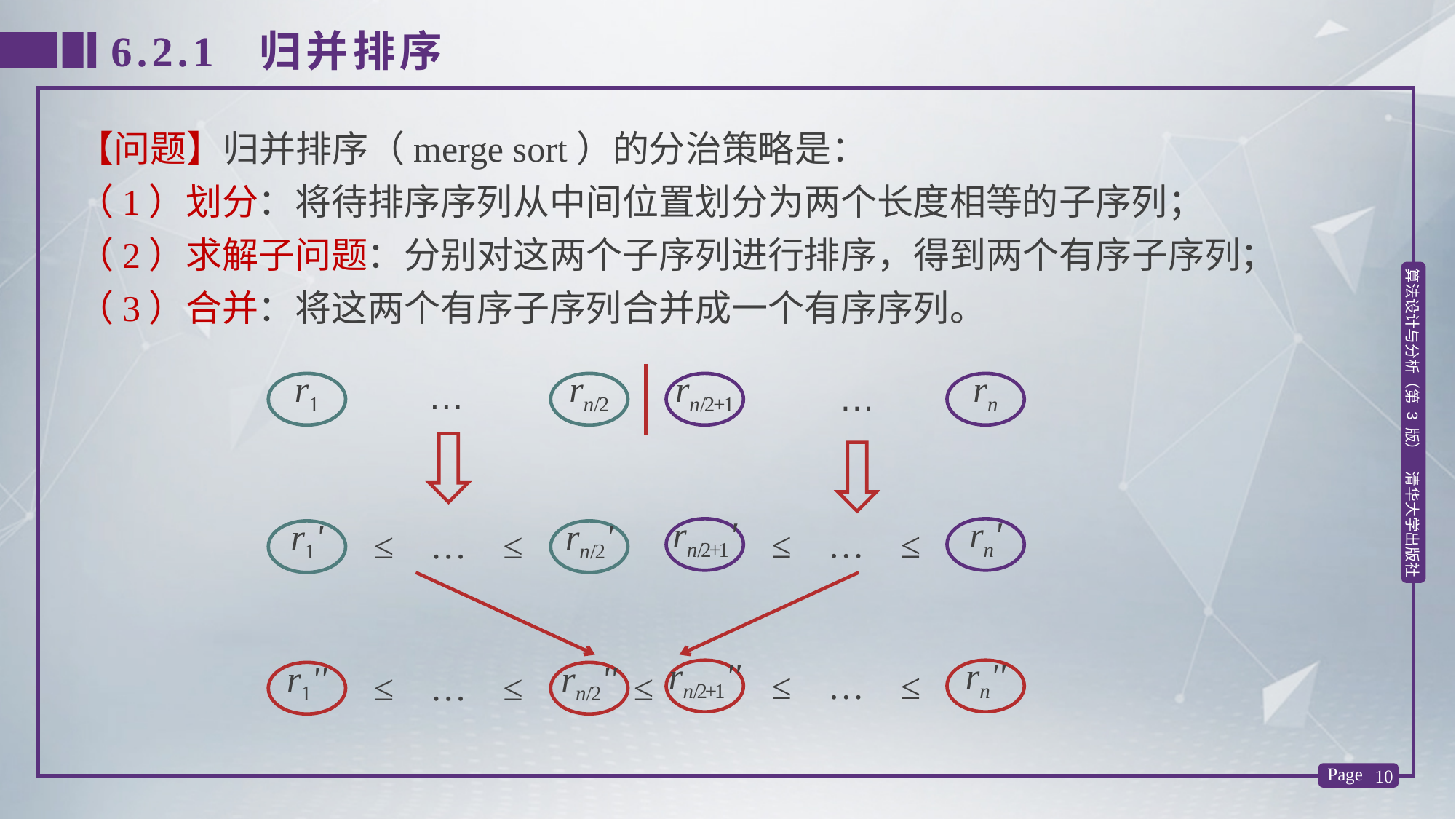

6.2.1  归并排序
【问题】归并排序（merge sort）的分治策略是：
（1）划分：将待排序序列从中间位置划分为两个长度相等的子序列；
（2）求解子问题：分别对这两个子序列进行排序，得到两个有序子序列；
（3）合并：将这两个有序子序列合并成一个有序序列。
r1
rn/2
…
rn/2+1
rn
…

rn/2+1'
rn'
≤    …    ≤
r1'
rn/2'
≤    …    ≤
rn/2+1''
rn''
≤    …    ≤
r1''
rn/2''
≤    …    ≤
≤